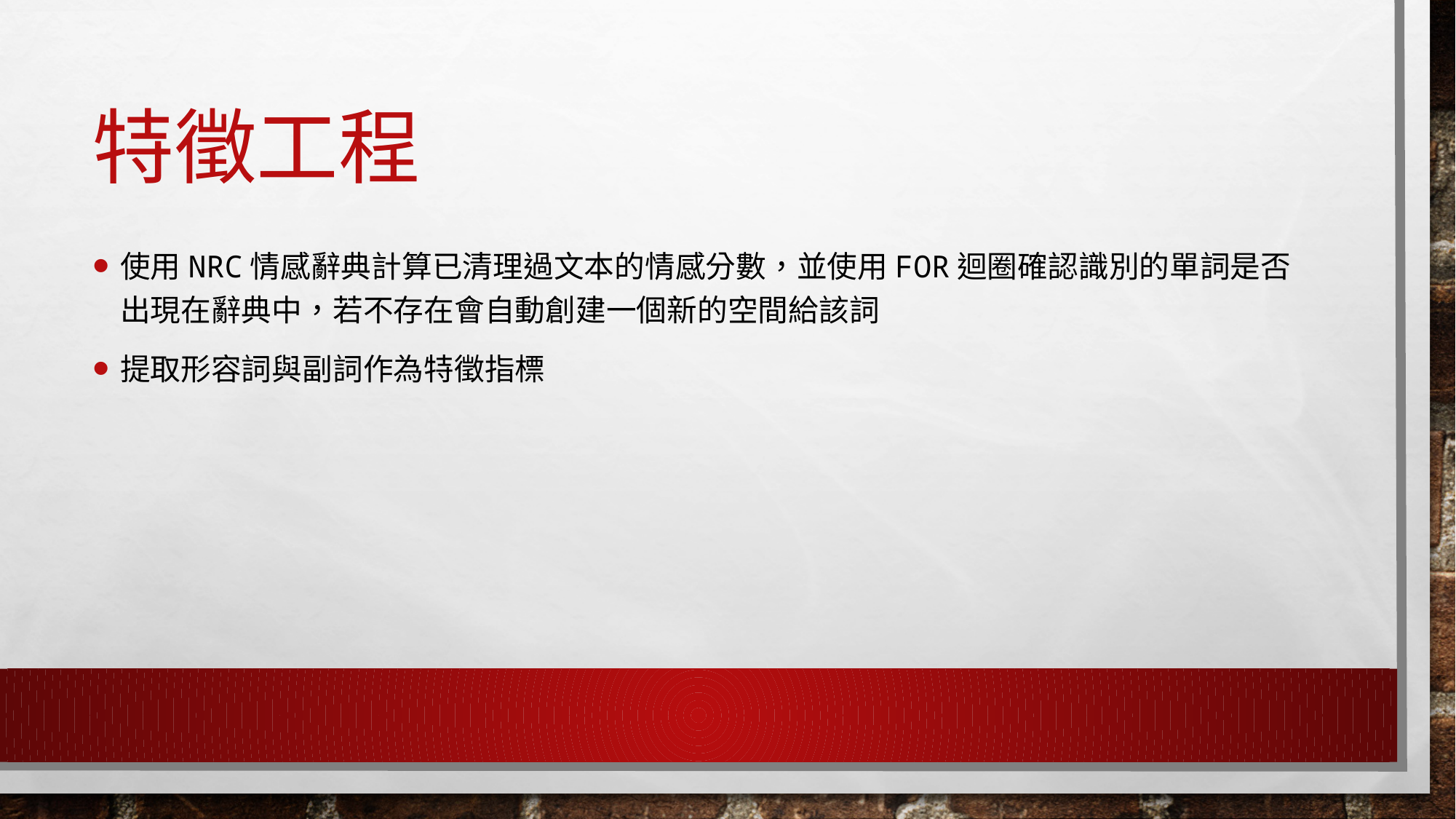

# 特徵工程
使用NRC情感辭典計算已清理過文本的情感分數，並使用for迴圈確認識別的單詞是否出現在辭典中，若不存在會自動創建一個新的空間給該詞
提取形容詞與副詞作為特徵指標